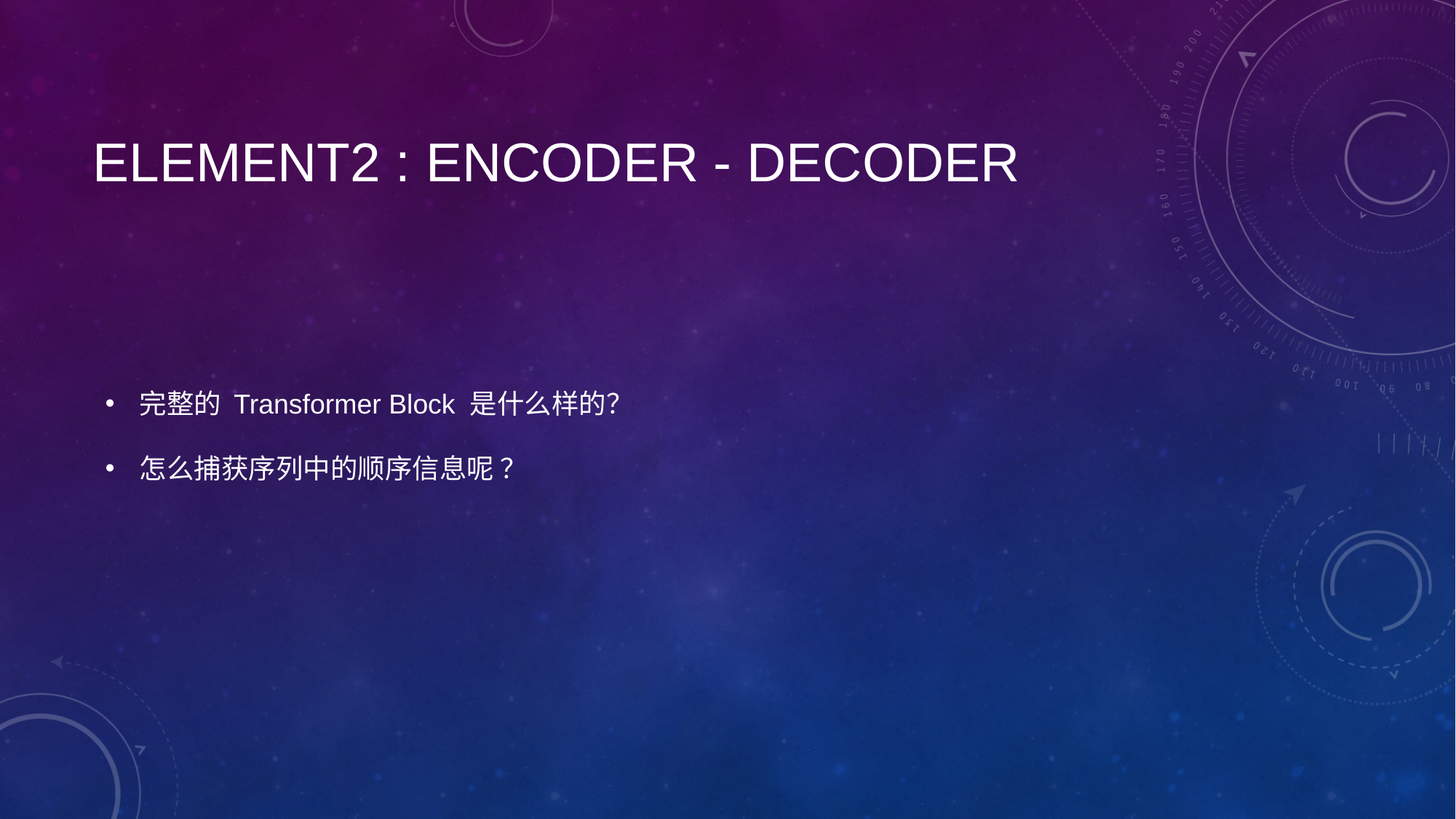

# Element2 : Encoder - Decoder
完整的 Transformer Block 是什么样的？
怎么捕获序列中的顺序信息呢 ？